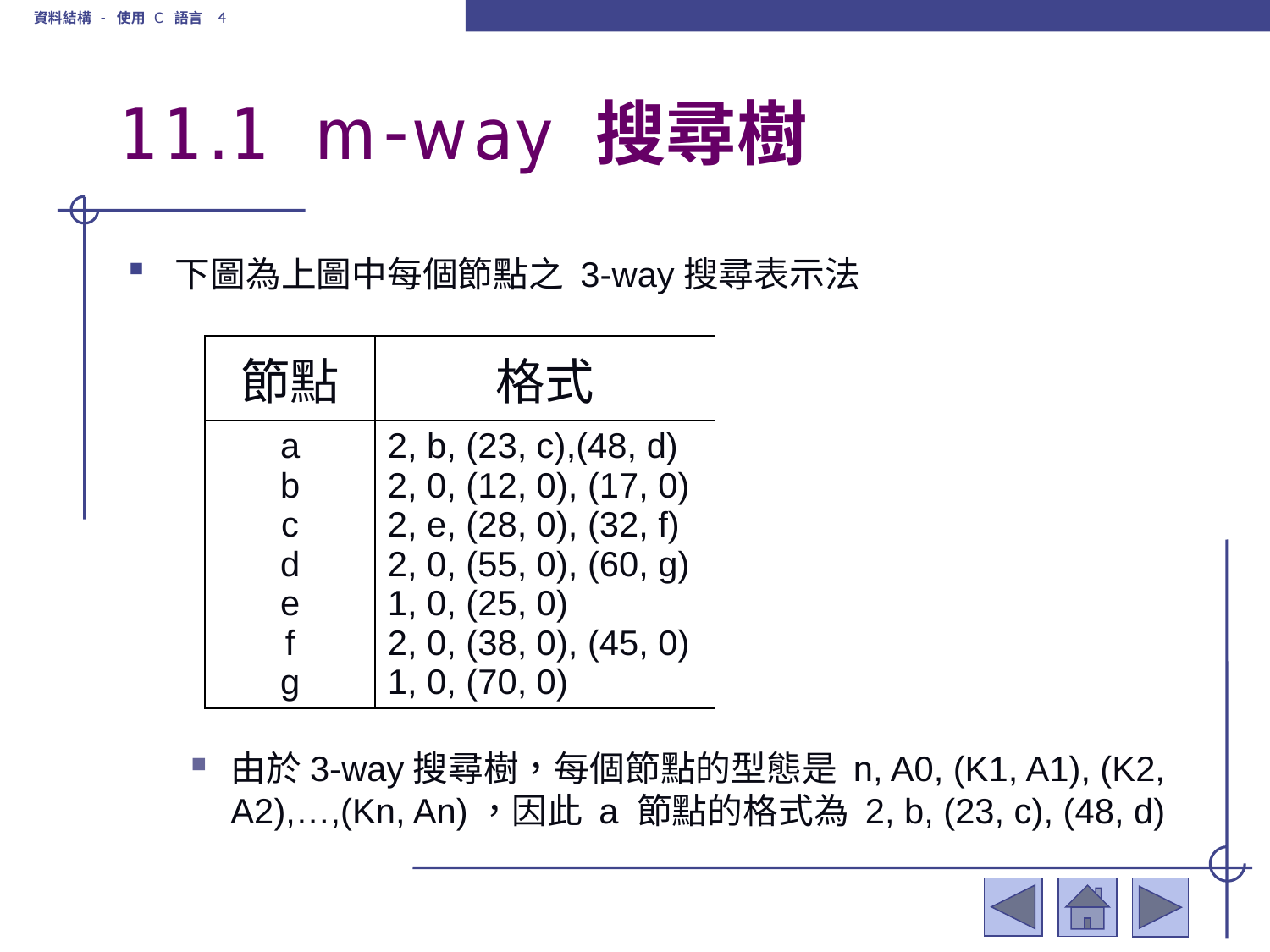

資料結構 - 使用 C 語言   4
# 11.1  m-way 搜尋樹
下圖為上圖中每個節點之 3-way搜尋表示法

由於3-way搜尋樹，每個節點的型態是 n, A0, (K1, A1), (K2, A2),…,(Kn, An)，因此 a 節點的格式為 2, b, (23, c), (48, d)
| 節點 | 格式 |
| --- | --- |
| a b c d e f g | 2, b, (23, c),(48, d) 2, 0, (12, 0), (17, 0) 2, e, (28, 0), (32, f) 2, 0, (55, 0), (60, g) 1, 0, (25, 0) 2, 0, (38, 0), (45, 0) 1, 0, (70, 0) |